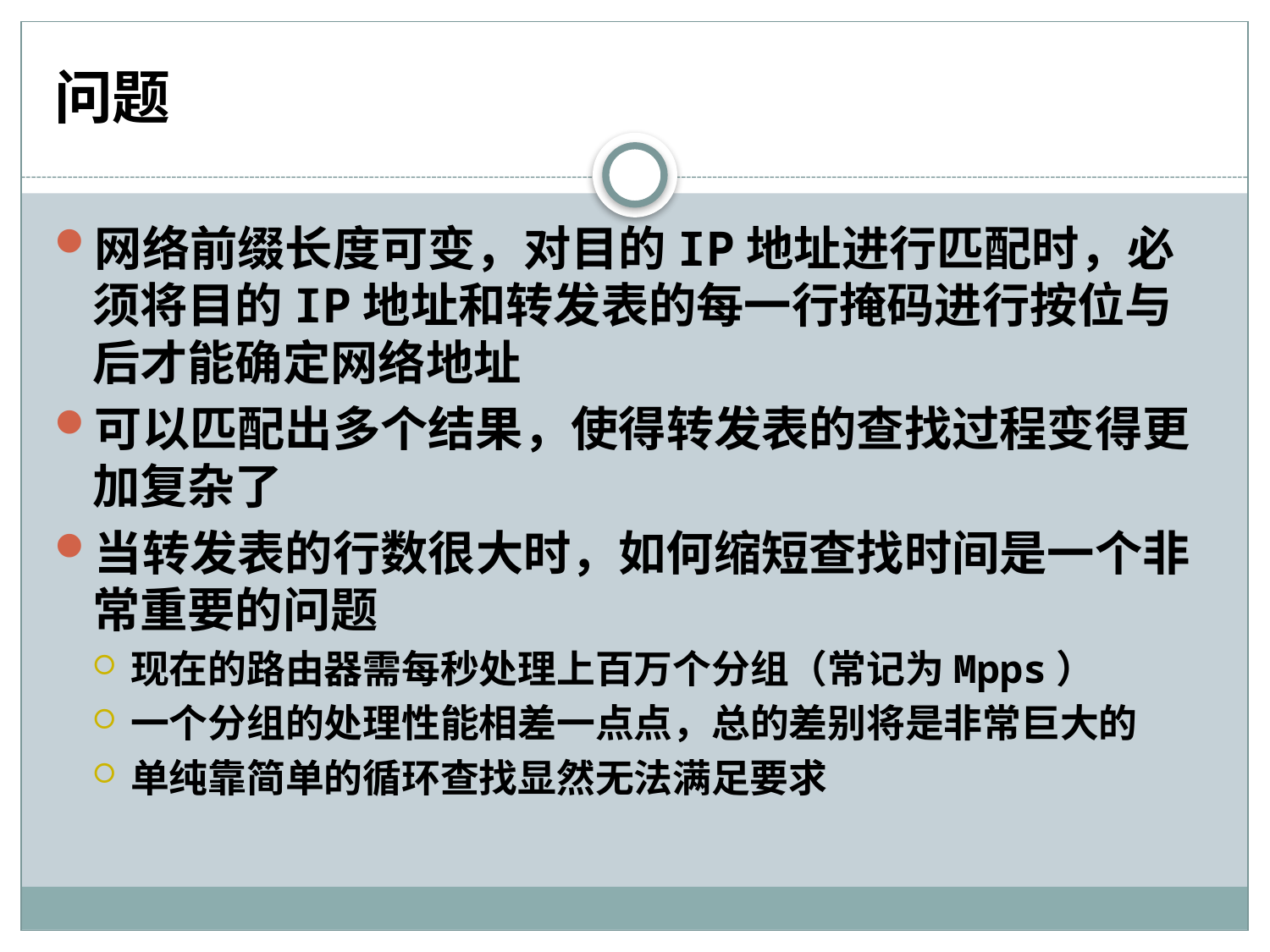

# 问题
网络前缀长度可变，对目的IP地址进行匹配时，必须将目的IP地址和转发表的每一行掩码进行按位与后才能确定网络地址
可以匹配出多个结果，使得转发表的查找过程变得更加复杂了
当转发表的行数很大时，如何缩短查找时间是一个非常重要的问题
现在的路由器需每秒处理上百万个分组（常记为Mpps）
一个分组的处理性能相差一点点，总的差别将是非常巨大的
单纯靠简单的循环查找显然无法满足要求